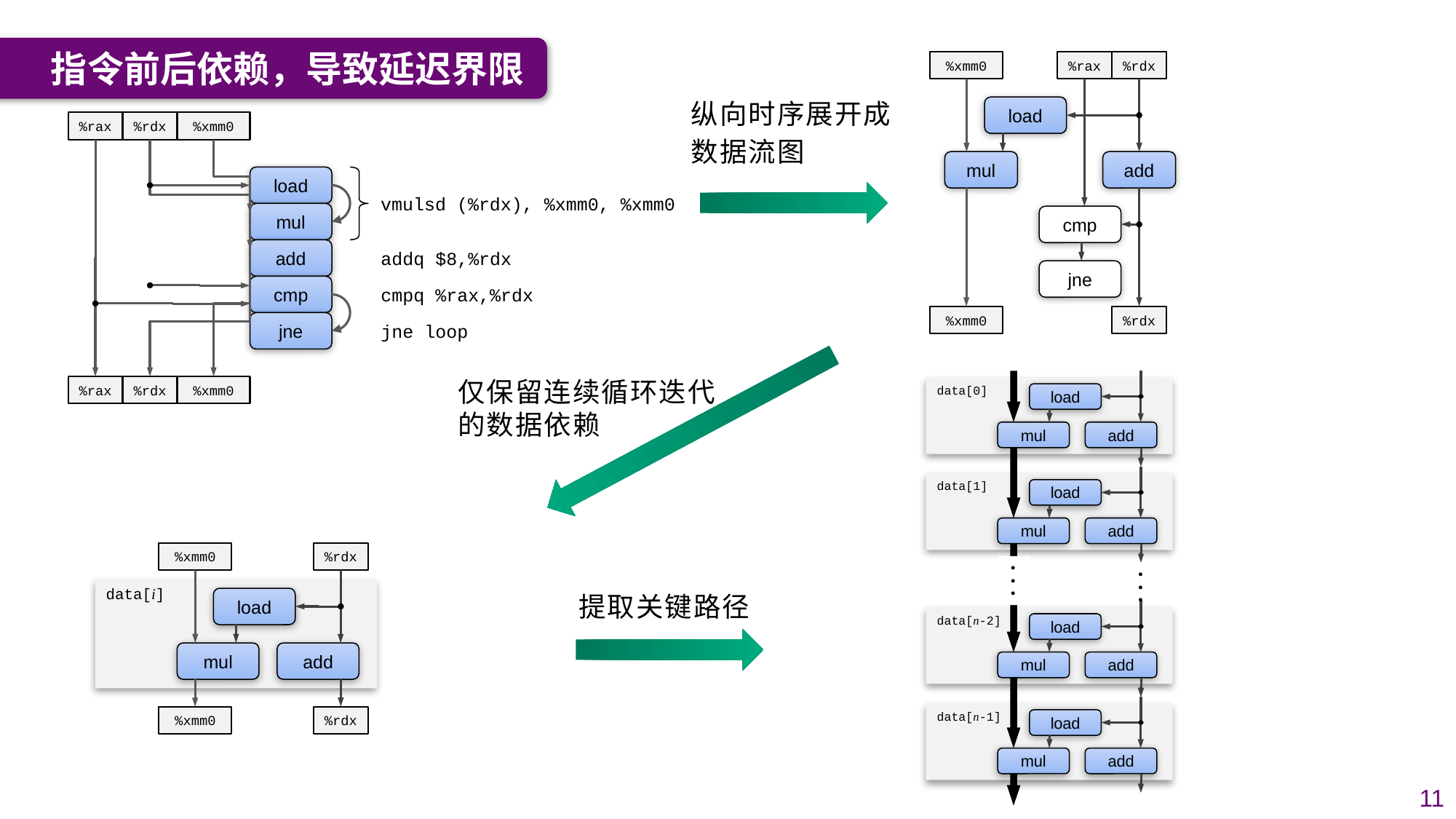

指令前后依赖，导致延迟界限
%xmm0
%rax
%rdx
load

mul
add
cmp

jne
%xmm0
%rdx
纵向时序展开成
数据流图
%rax
%rdx
%xmm0
load

vmulsd (%rdx), %xmm0, %xmm0
mul
add
addq $8,%rdx

cmp
cmpq %rax,%rdx

jne
jne loop
%rax
%rdx
%xmm0

仅保留连续循环迭代的数据依赖
data[0]
load

mul
add
data[1]
load

mul
add
•
•
•
•
•
•
•
•
•
data[n-2]
load

mul
add
data[n-1]
load

mul
add

%xmm0
%rdx
data[i]
load

mul
add
%xmm0
%rdx
提取关键路径

11